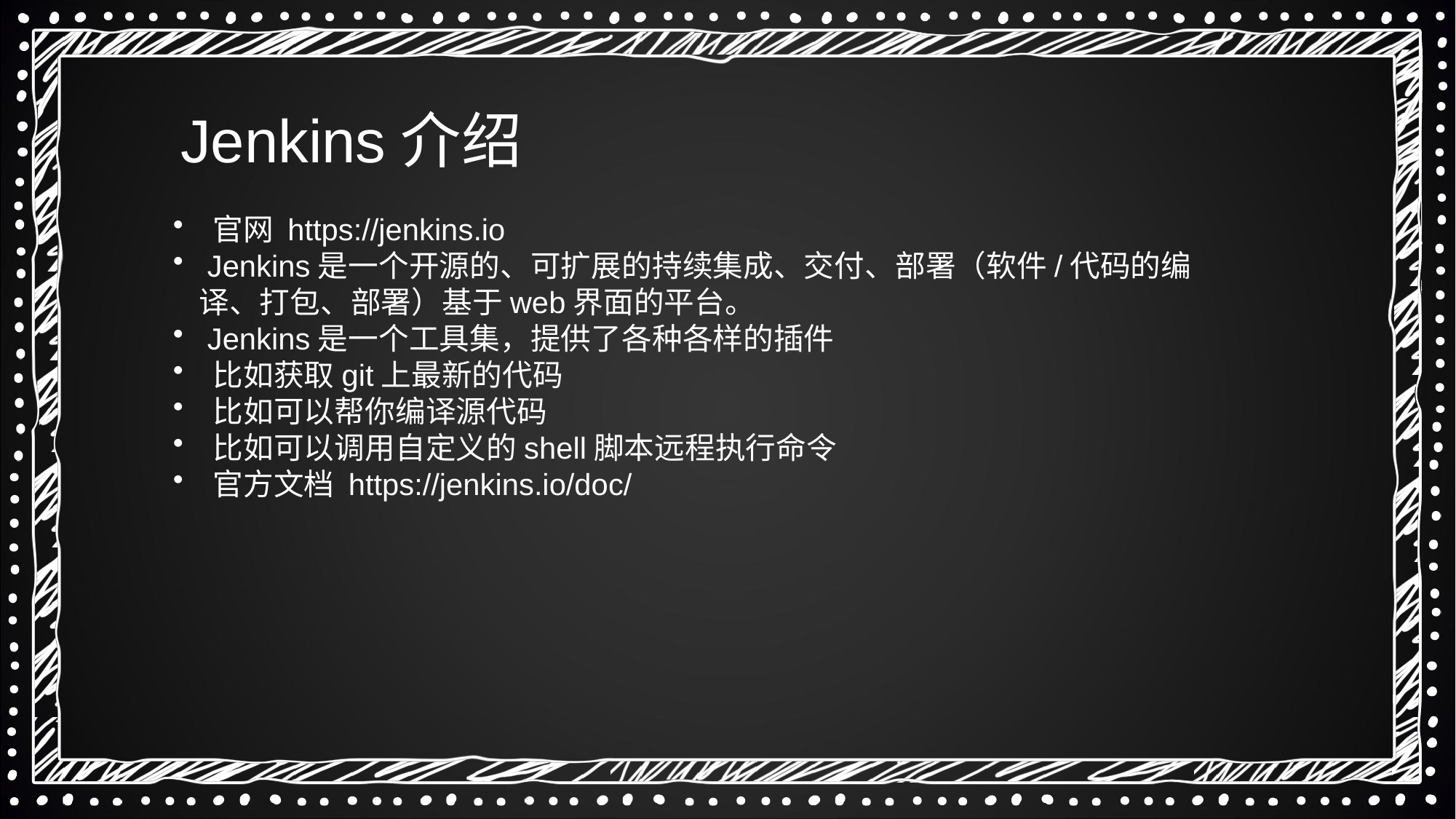

Jenkins介绍
 官网 https://jenkins.io
 Jenkins是一个开源的、可扩展的持续集成、交付、部署（软件/代码的编译、打包、部署）基于web界面的平台。
 Jenkins是一个工具集，提供了各种各样的插件
 比如获取git上最新的代码
 比如可以帮你编译源代码
 比如可以调用自定义的shell脚本远程执行命令
 官方文档 https://jenkins.io/doc/